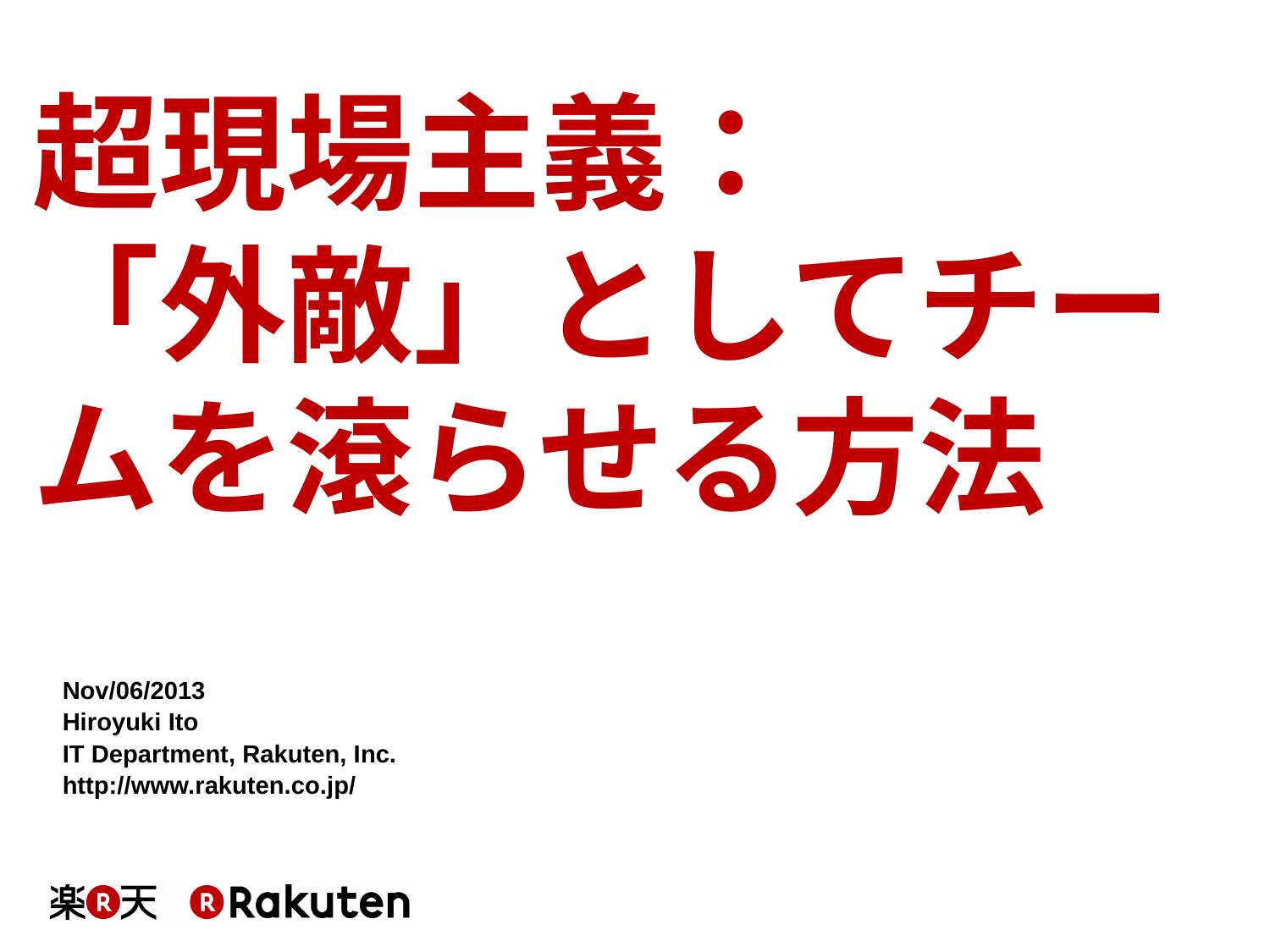

超現場主義：
「外敵」としてチームを滾らせる方法
Nov/06/2013
Hiroyuki Ito
IT Department, Rakuten, Inc.
http://www.rakuten.co.jp/